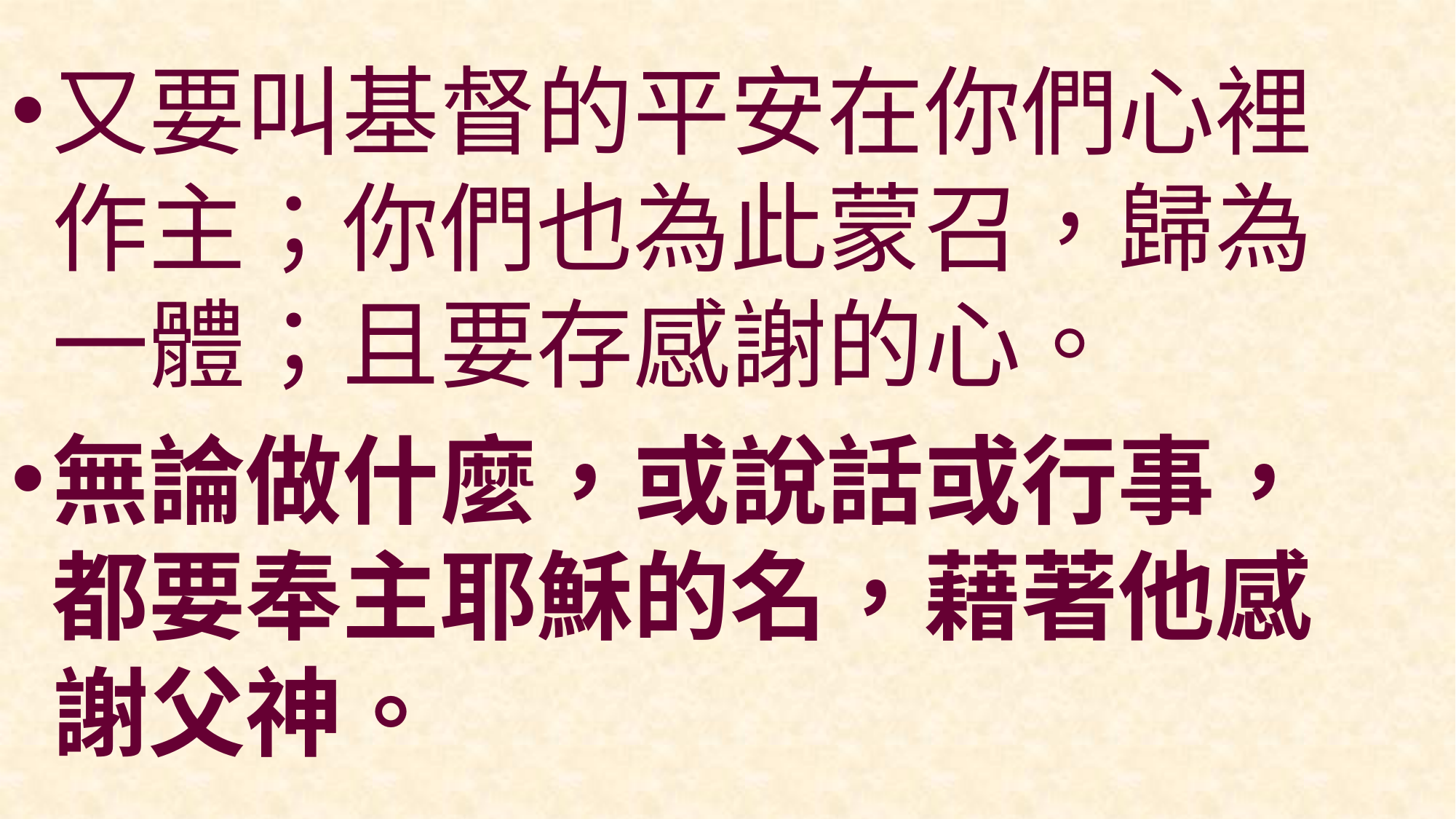

又要叫基督的平安在你們心裡作主；你們也為此蒙召，歸為一體；且要存感謝的心。
無論做什麼，或說話或行事，都要奉主耶穌的名，藉著他感謝父神。